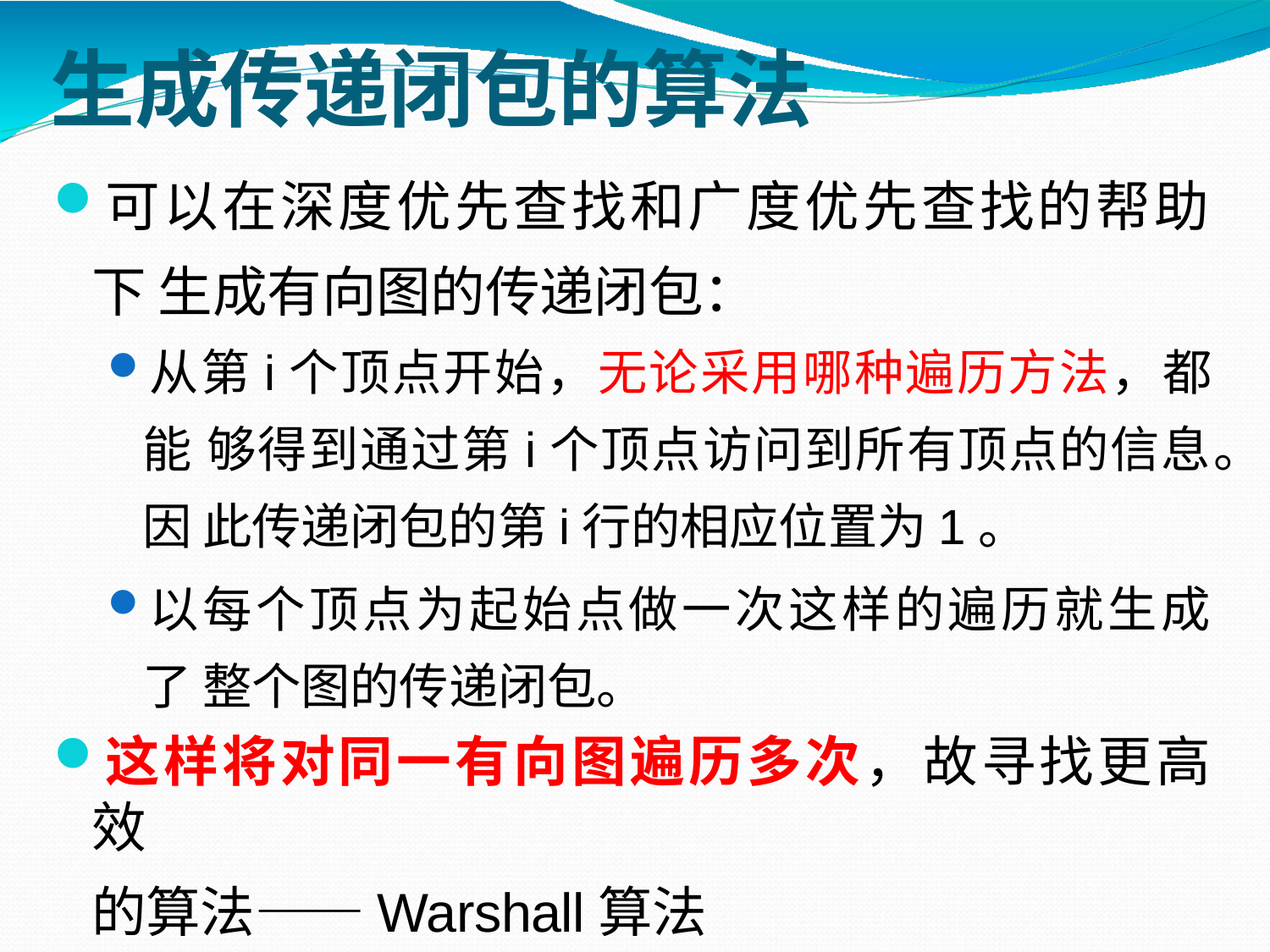

# 生成传递闭包的算法
可以在深度优先查找和广度优先查找的帮助下 生成有向图的传递闭包：
从第i个顶点开始，无论采用哪种遍历方法，都能 够得到通过第i个顶点访问到所有顶点的信息。因 此传递闭包的第i行的相应位置为1。
以每个顶点为起始点做一次这样的遍历就生成了 整个图的传递闭包。
这样将对同一有向图遍历多次，故寻找更高效
的算法——Warshall算法